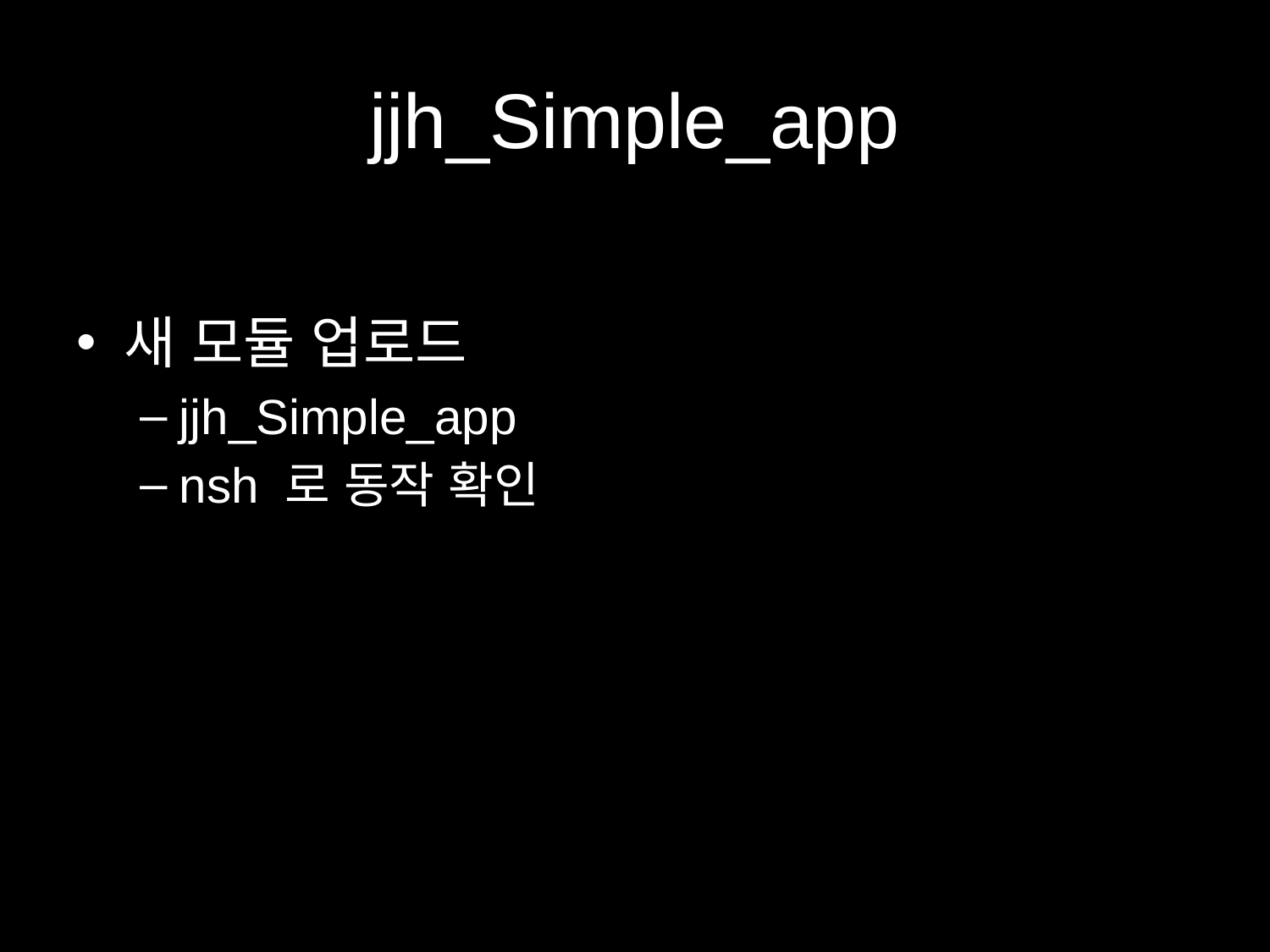

# jjh_Simple_app

새 모듈 업로드
jjh_Simple_app
nsh 로 동작 확인